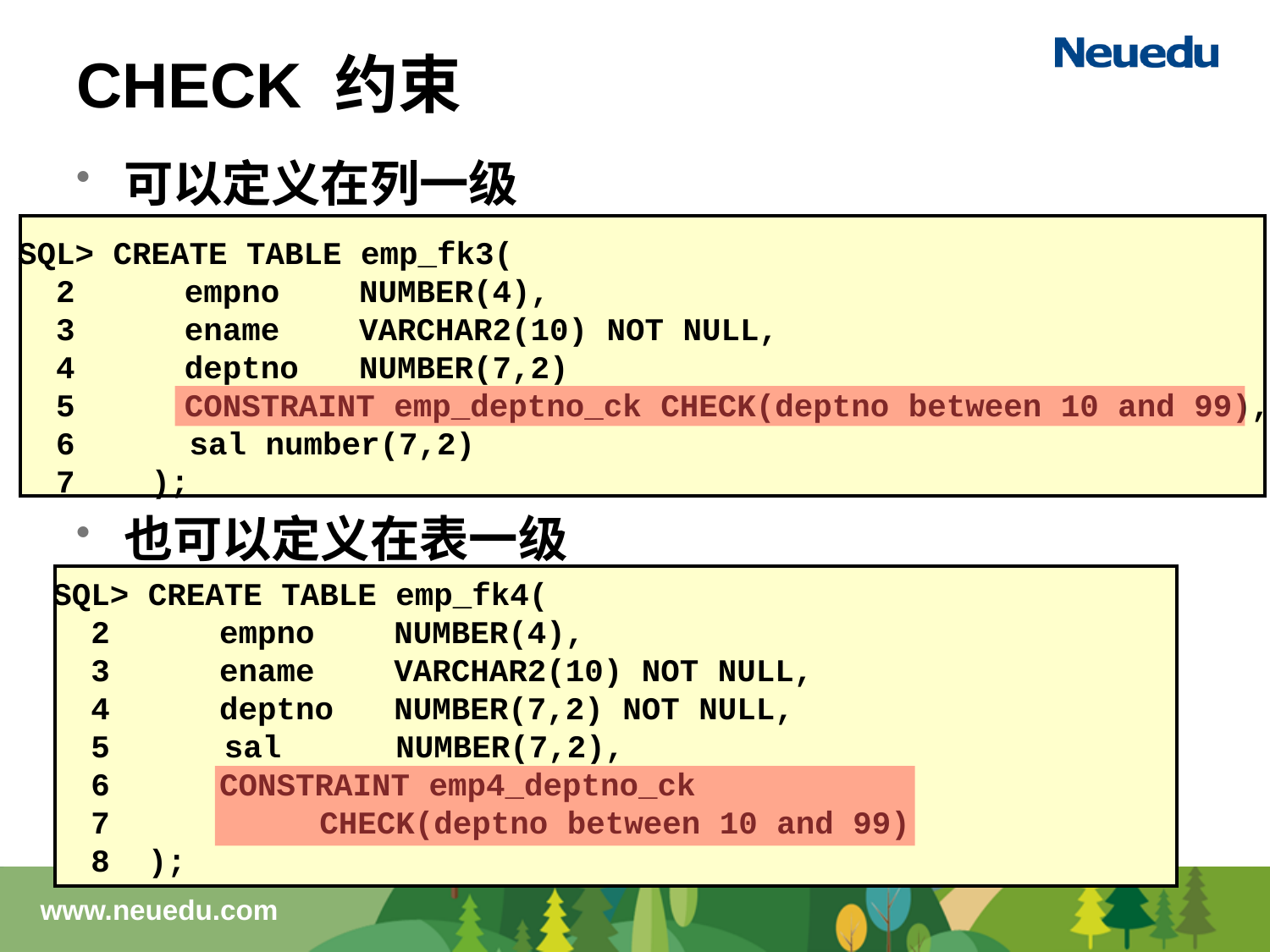

# CHECK 约束
可以定义在列一级

也可以定义在表一级

SQL> CREATE TABLE emp_fk3(
  2  	empno 	NUMBER(4),
  3	ename	VARCHAR2(10) NOT NULL,
  4	deptno	NUMBER(7,2)
  5	CONSTRAINT emp_deptno_ck CHECK(deptno between 10 and 99),
  6      sal number(7,2)
  7    );

SQL> CREATE TABLE emp_fk4(
  2  	empno 	NUMBER(4),
  3	ename	VARCHAR2(10) NOT NULL,
  4	deptno	NUMBER(7,2) NOT NULL,
  5      sal      NUMBER(7,2),
  6	CONSTRAINT emp4_deptno_ck
  7           CHECK(deptno between 10 and 99)
  8  );